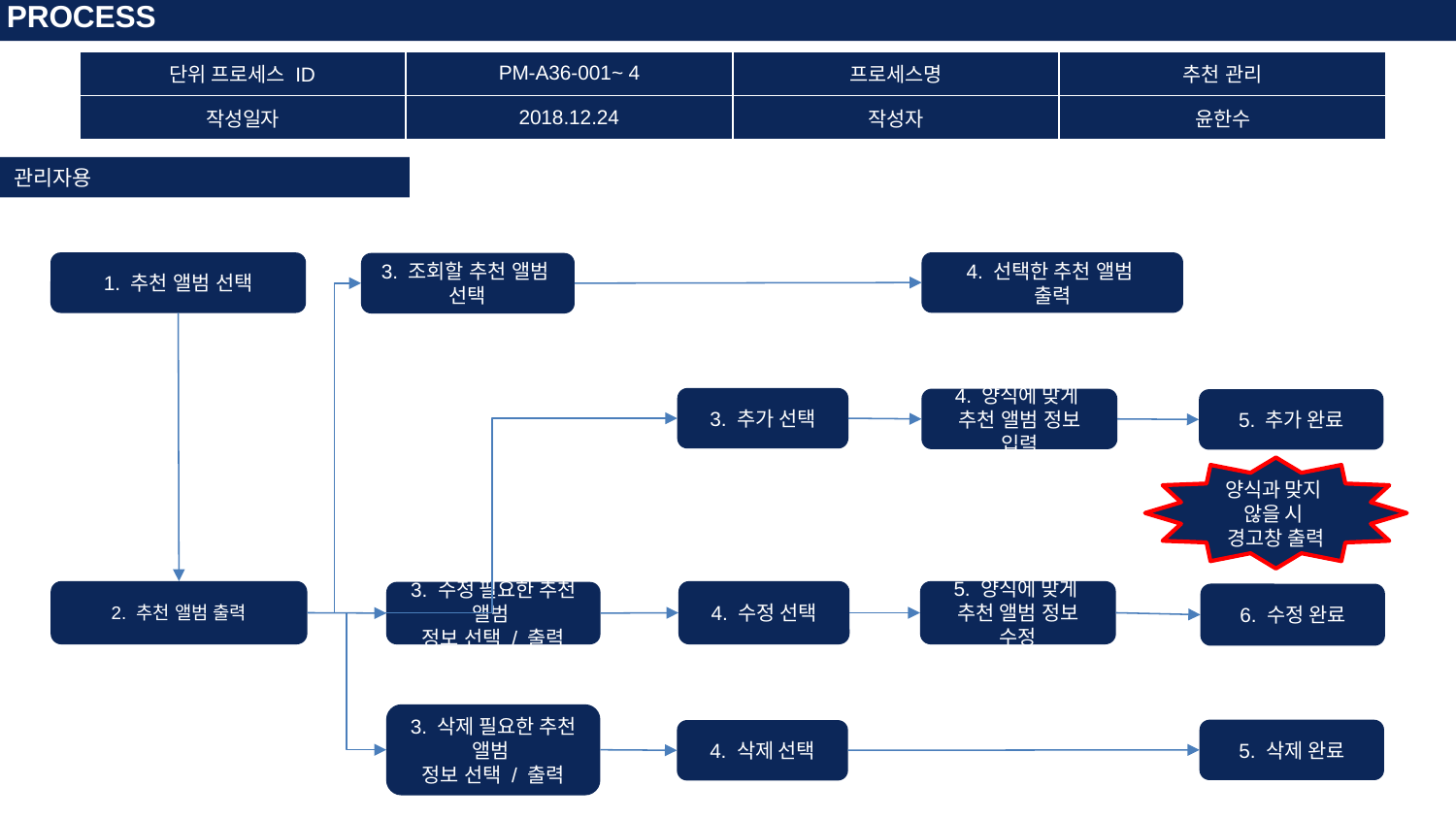

PROCESS
PROCESS
| 단위 프로세스 ID | PM-A36-001~ 4 | 프로세스명 | 추천 관리 |
| --- | --- | --- | --- |
| 작성일자 | 2018.12.24 | 작성자 | 윤한수 |
관리자용
4. 선택한 추천 앨범
출력
1. 추천 앨범 선택
3. 조회할 추천 앨범
선택
3. 추가 선택
4. 양식에 맞게
추천 앨범 정보 입력
5. 추가 완료
양식과 맞지
않을 시
경고창 출력
2. 추천 앨범 출력
4. 수정 선택
5. 양식에 맞게
추천 앨범 정보 수정
3. 수정 필요한 추천 앨범
정보 선택 / 출력
6. 수정 완료
3. 삭제 필요한 추천 앨범
정보 선택 / 출력
5. 삭제 완료
4. 삭제 선택